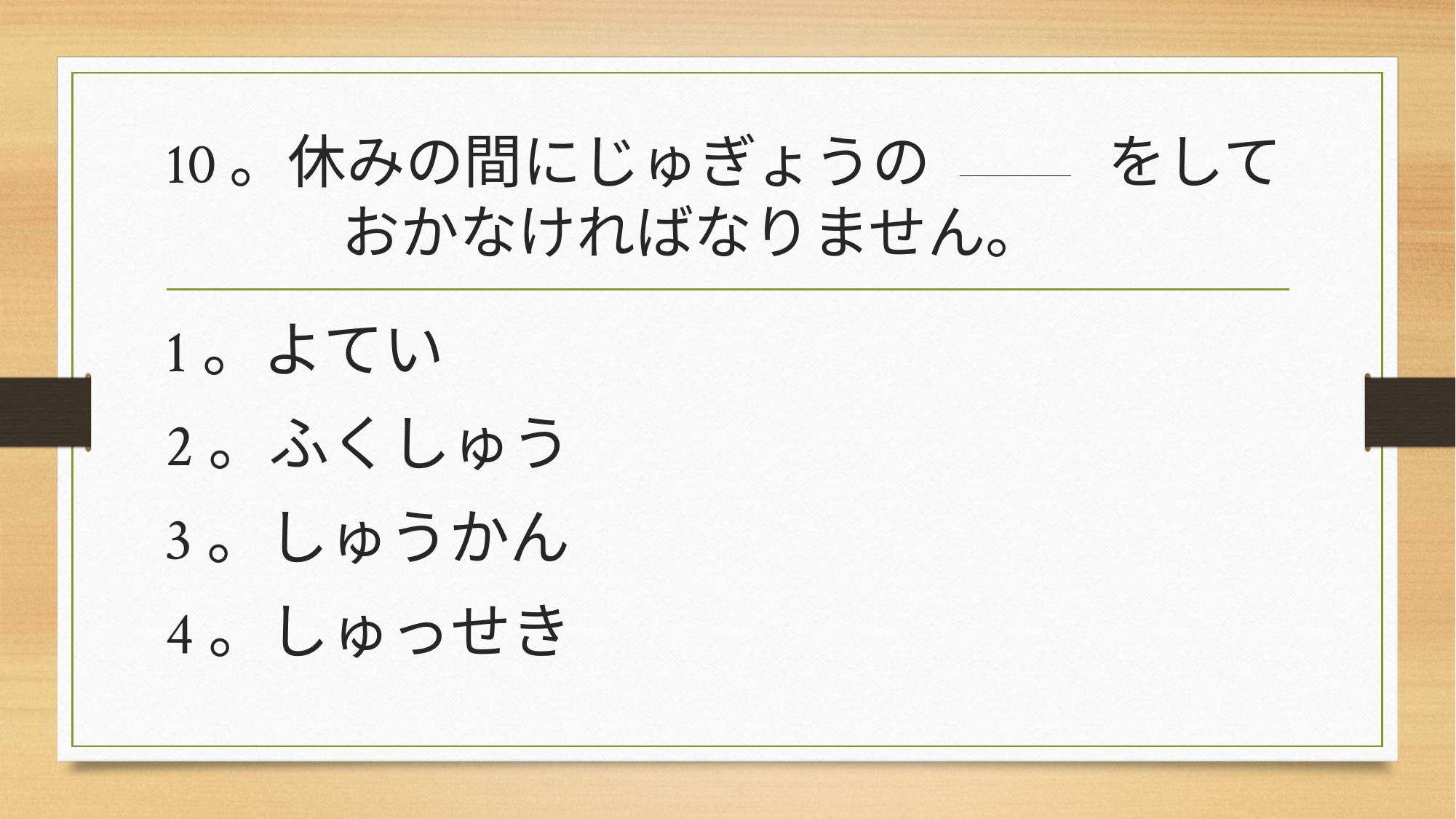

# 10。休みの間にじゅぎょうの　　　をして 　　　おかなければなりません。
1。よてい
2。ふくしゅう
3。しゅうかん
4。しゅっせき